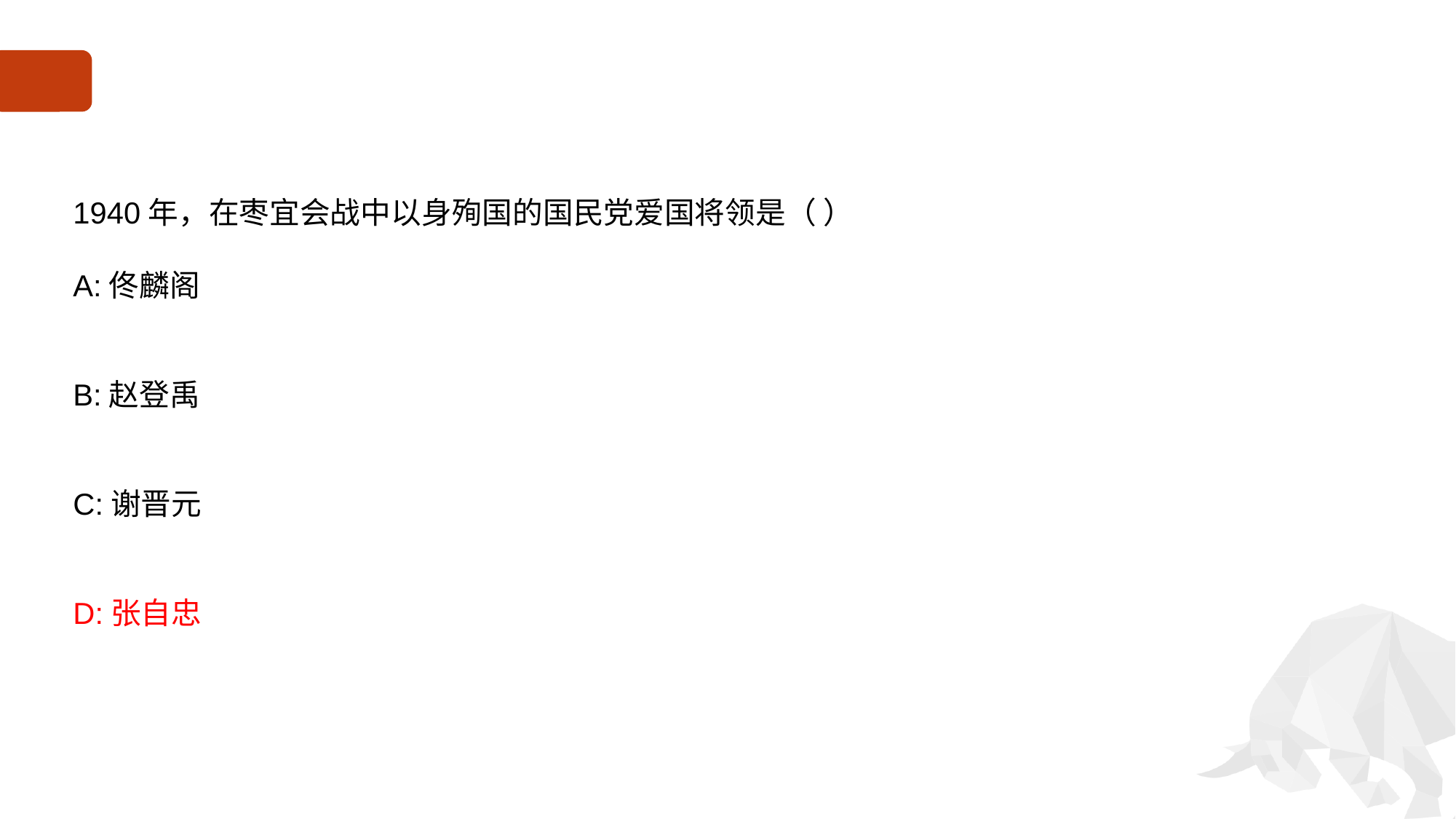

#
1940年，在枣宜会战中以身殉国的国民党爱国将领是（ ）

A:佟麟阁

B:赵登禹

C:谢晋元

D:张自忠